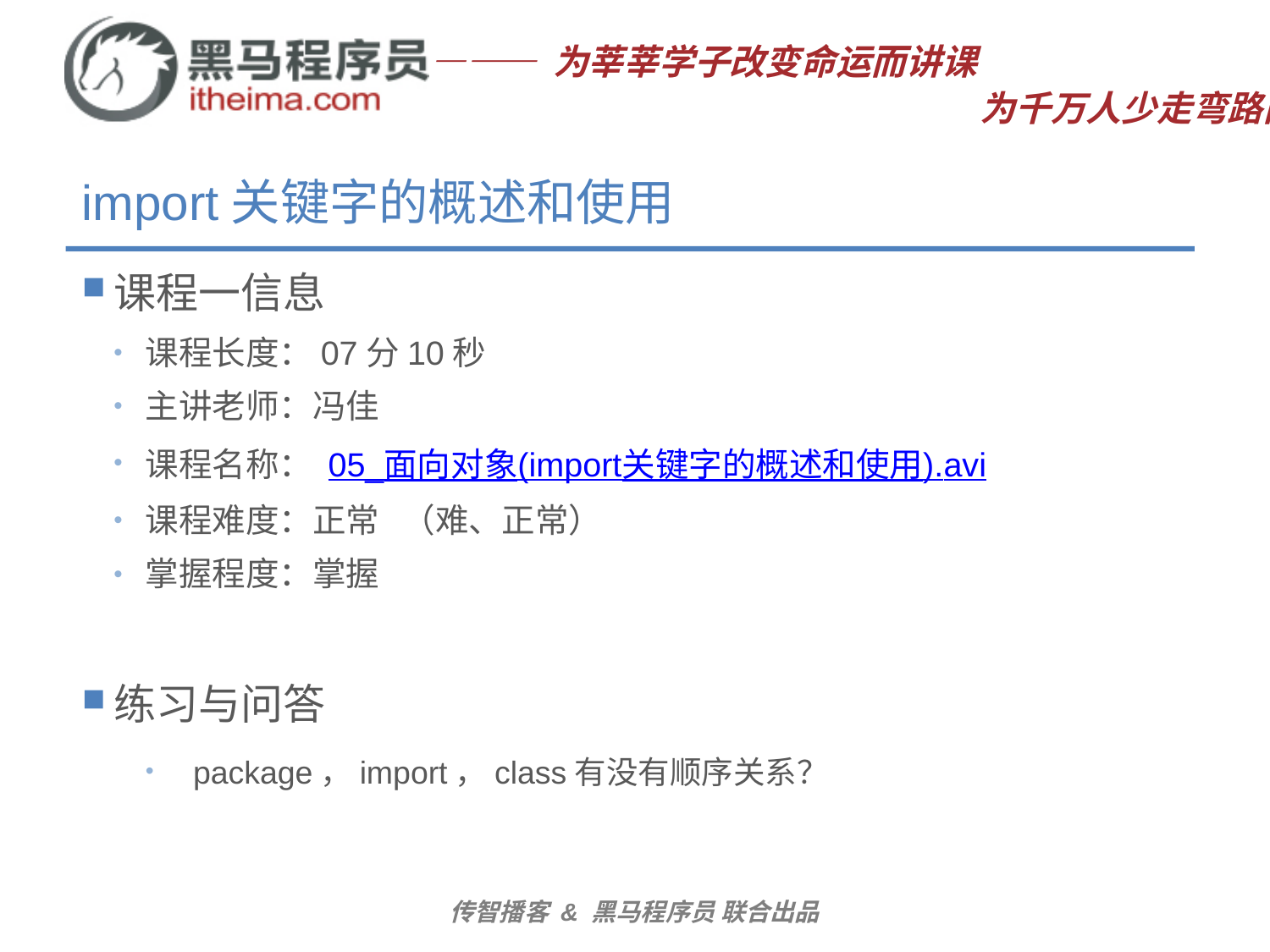

# import关键字的概述和使用
课程一信息
课程长度：07分10秒
主讲老师：冯佳
课程名称： 05_面向对象(import关键字的概述和使用).avi
课程难度：正常   （难、正常）
掌握程度：掌握

练习与问答
package，import，class有没有顺序关系？